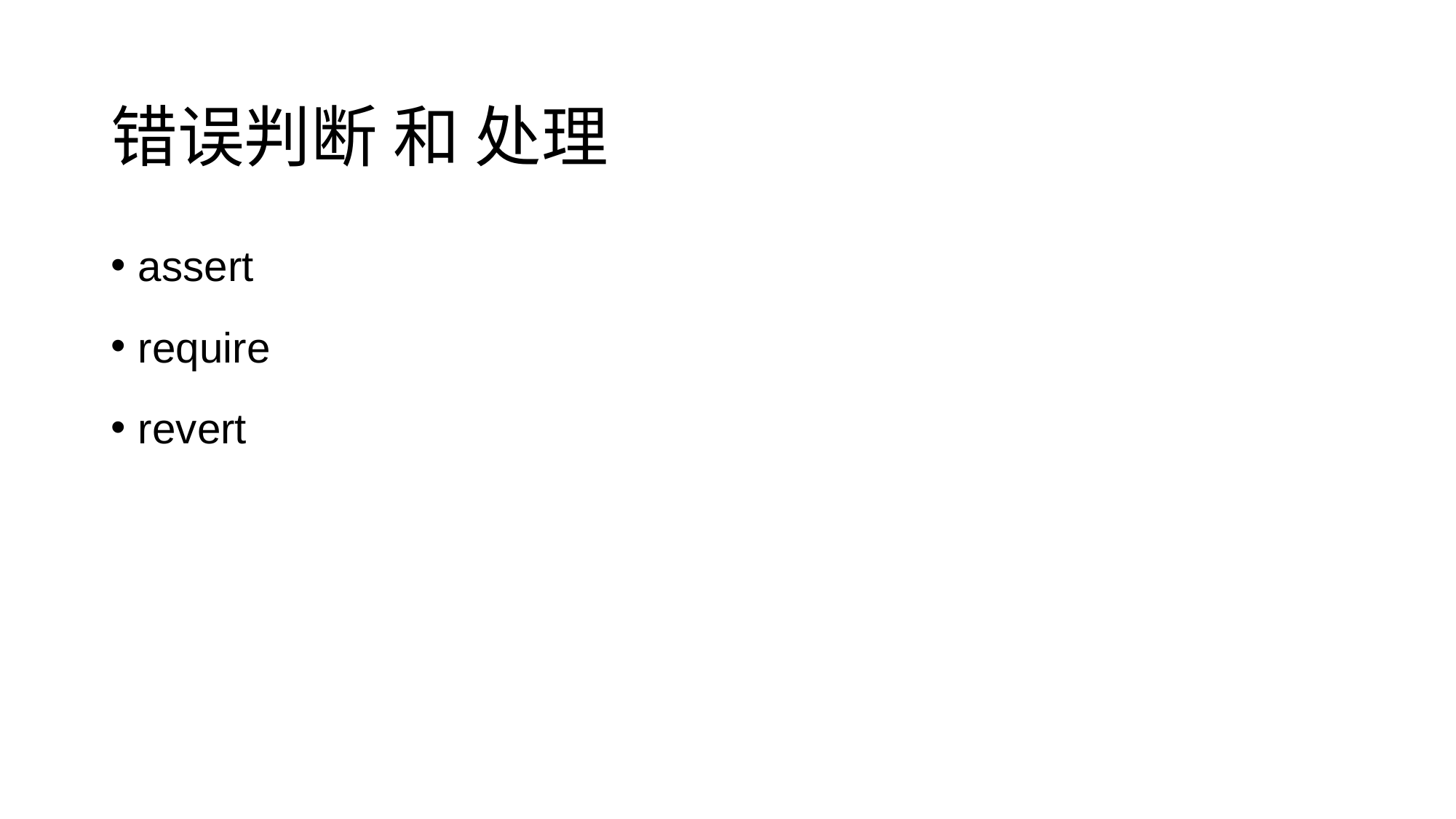

# 错误判断 和 处理
assert
require
revert